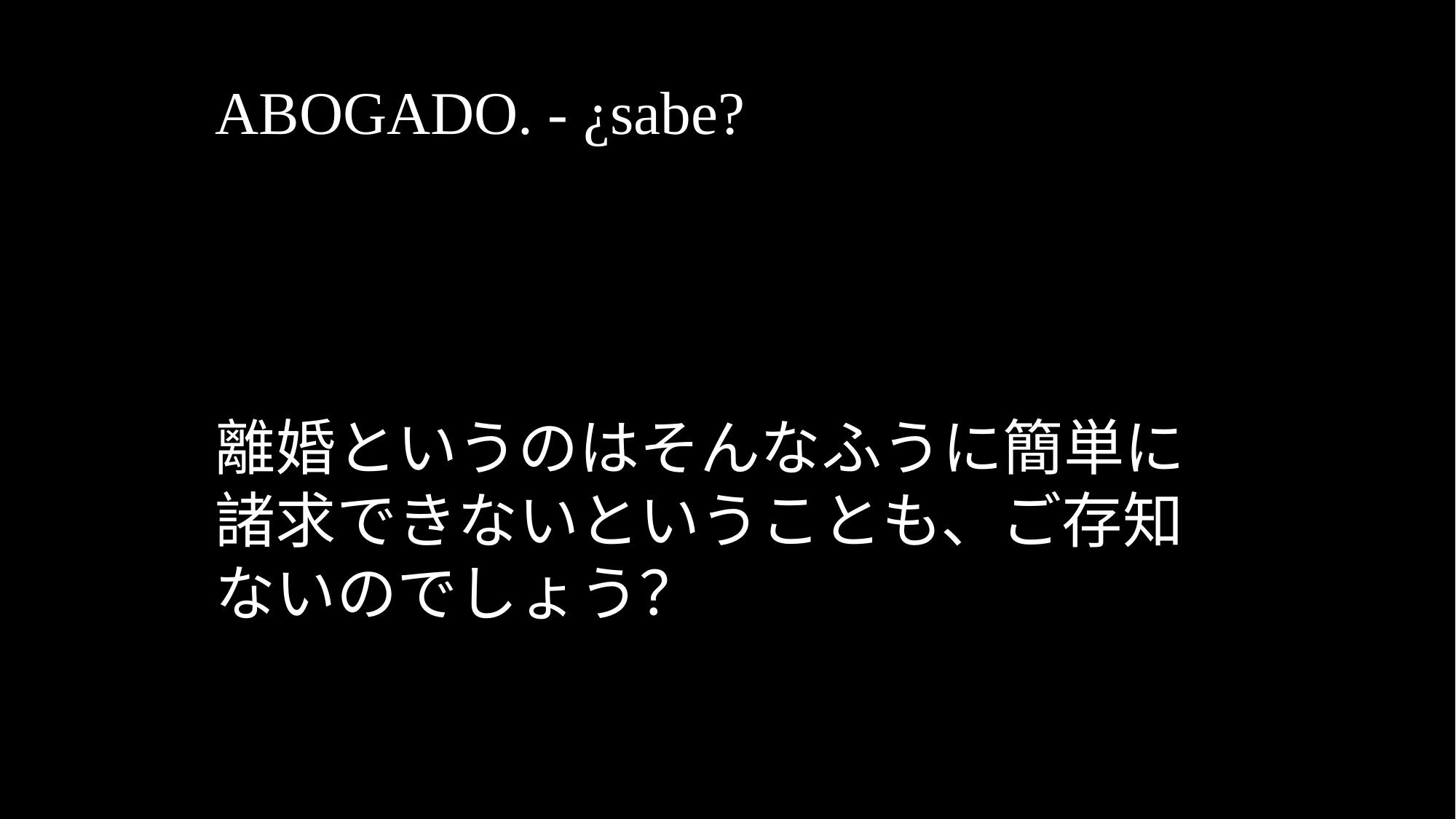

ABOGADO. - ¿sabe?

離婚というのはそんなふうに簡単に諸求できないということも、ご存知ないのでしょう？